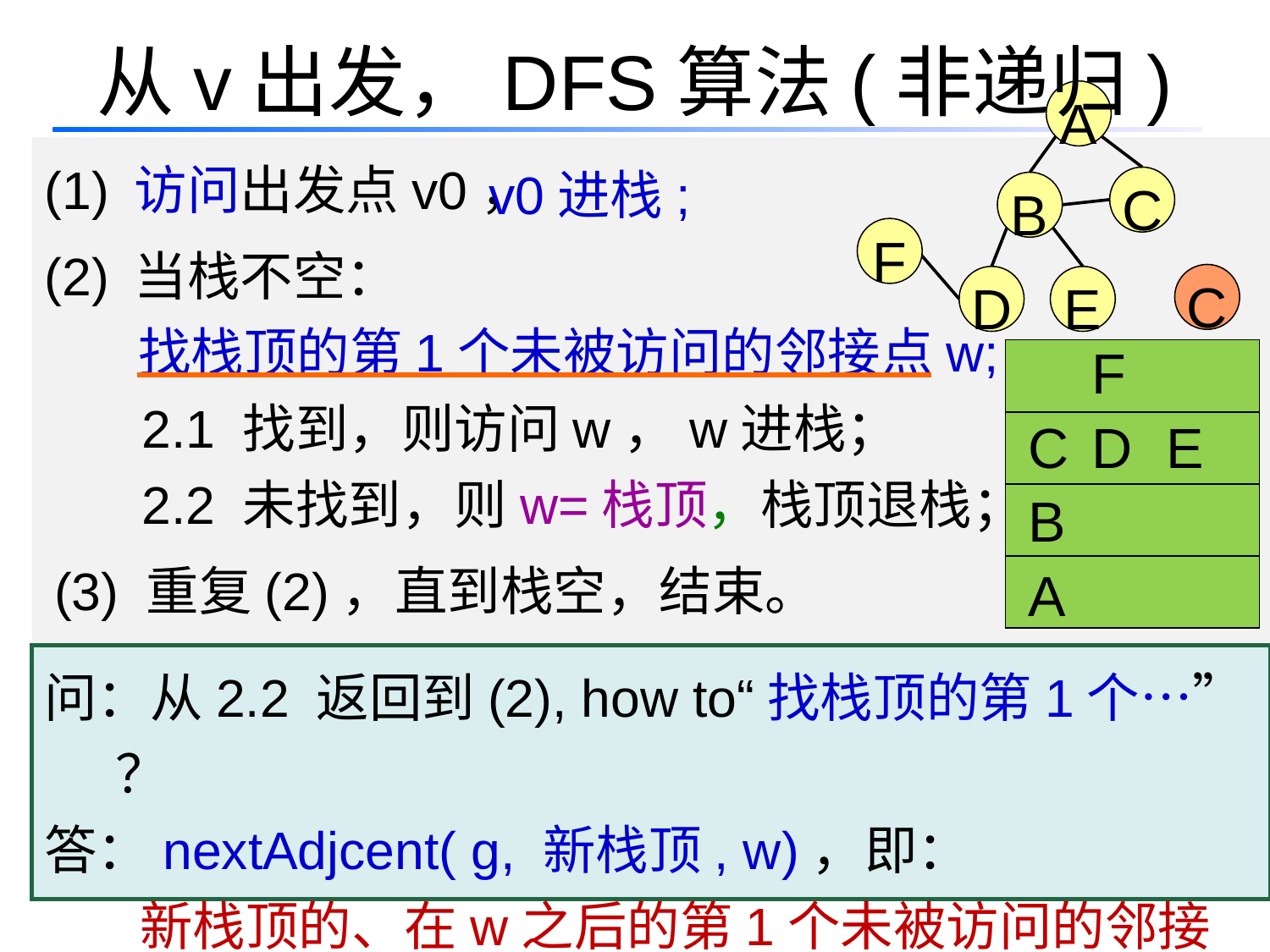

# 从v出发，DFS算法(非递归)
A

 访问出发点v0，
 当栈不空：
      找栈顶的第1个未被访问的邻接点w;
      2.1 找到，则访问w，w进栈；
      2.2 未找到，则w=栈顶，栈顶退栈；
(3) 重复(2)，直到栈空，结束。
v0进栈;
C
B
F
C
D
E
F
|  |
| --- |
|  |
|  |
|  |
C
D
E
B
A
问：从2.2 返回到(2), how to“找栈顶的第1个…” ？
答：nextAdjcent( g, 新栈顶, w)，即：
       新栈顶的、在w之后的第1个未被访问的邻接点